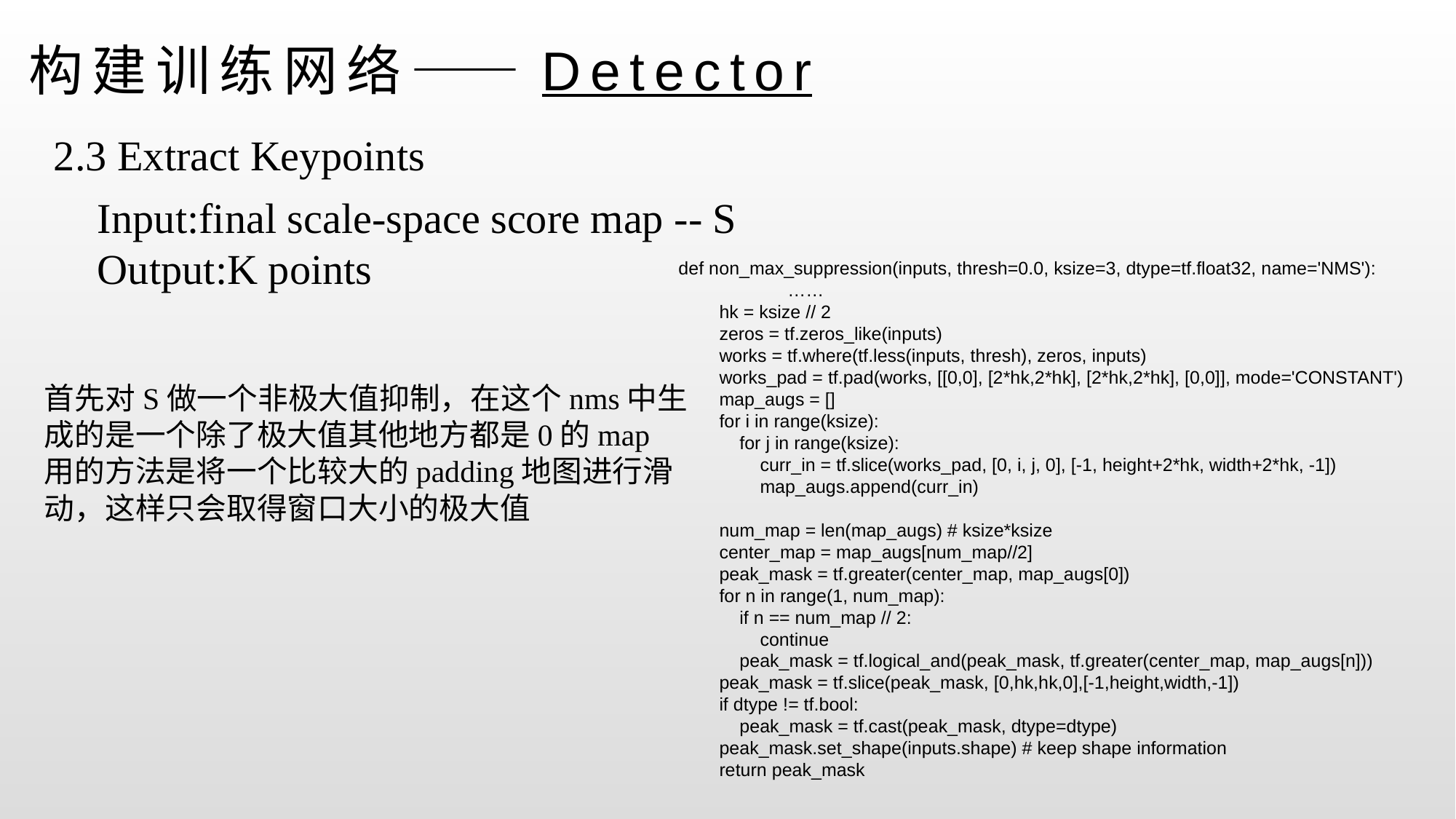

# 构建训练网络——Detector
2.3 Extract Keypoints
Input:final scale-space score map -- S
Output:K points
def non_max_suppression(inputs, thresh=0.0, ksize=3, dtype=tf.float32, name='NMS'):
	……
        hk = ksize // 2
        zeros = tf.zeros_like(inputs)
        works = tf.where(tf.less(inputs, thresh), zeros, inputs)
        works_pad = tf.pad(works, [[0,0], [2*hk,2*hk], [2*hk,2*hk], [0,0]], mode='CONSTANT')
        map_augs = []
        for i in range(ksize):
            for j in range(ksize):
                curr_in = tf.slice(works_pad, [0, i, j, 0], [-1, height+2*hk, width+2*hk, -1])
                map_augs.append(curr_in)

        num_map = len(map_augs) # ksize*ksize
        center_map = map_augs[num_map//2]
        peak_mask = tf.greater(center_map, map_augs[0])
        for n in range(1, num_map):
            if n == num_map // 2:
                continue
            peak_mask = tf.logical_and(peak_mask, tf.greater(center_map, map_augs[n]))
        peak_mask = tf.slice(peak_mask, [0,hk,hk,0],[-1,height,width,-1])
        if dtype != tf.bool:
            peak_mask = tf.cast(peak_mask, dtype=dtype)
        peak_mask.set_shape(inputs.shape) # keep shape information
        return peak_mask
首先对S做一个非极大值抑制，在这个nms中生成的是一个除了极大值其他地方都是0的map
用的方法是将一个比较大的padding地图进行滑动，这样只会取得窗口大小的极大值